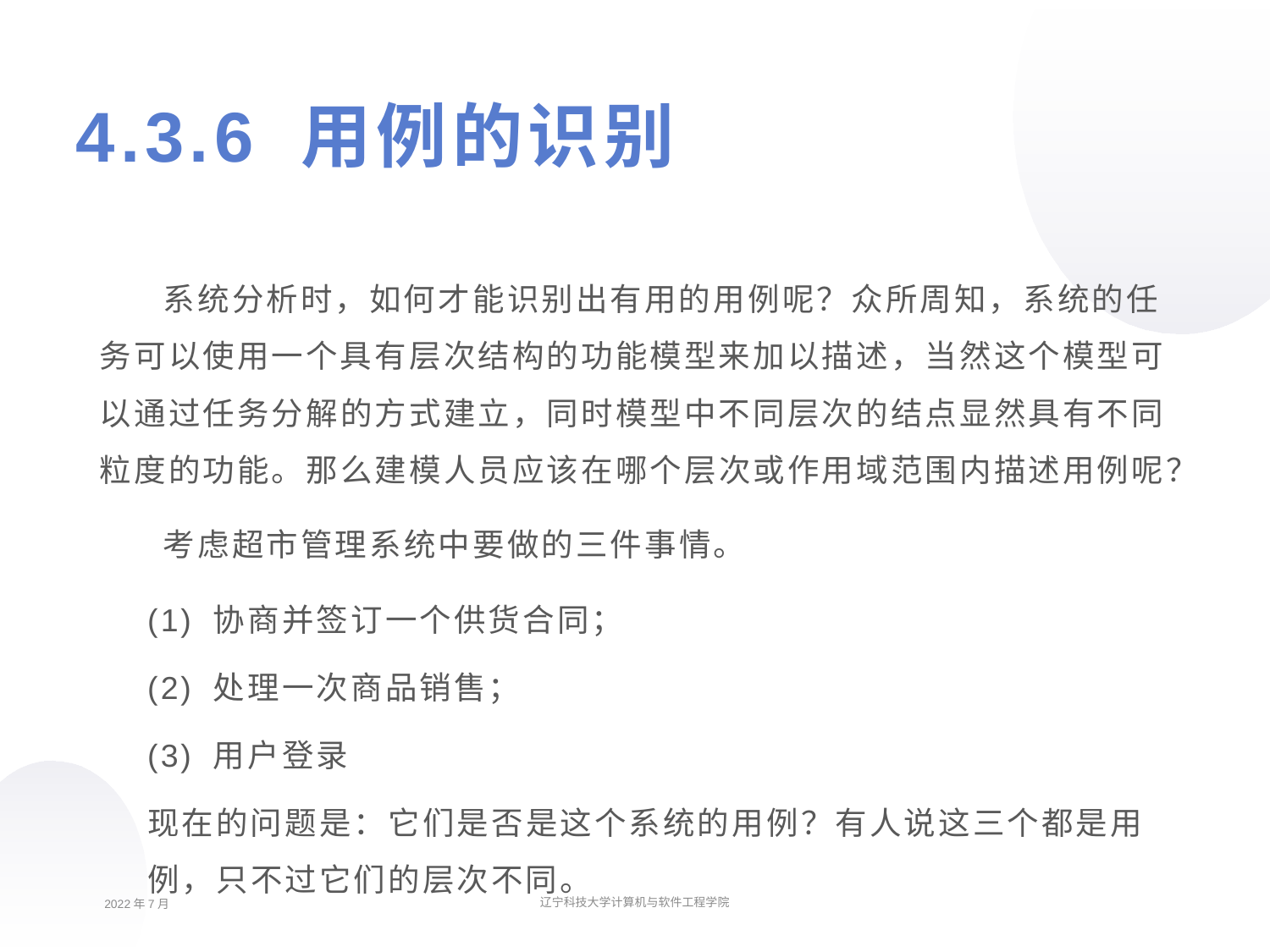

4.3.6 用例的识别
系统分析时，如何才能识别出有用的用例呢？众所周知，系统的任务可以使用一个具有层次结构的功能模型来加以描述，当然这个模型可以通过任务分解的方式建立，同时模型中不同层次的结点显然具有不同粒度的功能。那么建模人员应该在哪个层次或作用域范围内描述用例呢？
考虑超市管理系统中要做的三件事情。
(1) 协商并签订一个供货合同；
(2) 处理一次商品销售；
(3) 用户登录
现在的问题是：它们是否是这个系统的用例？有人说这三个都是用例，只不过它们的层次不同。

2022年7月
辽宁科技大学计算机与软件工程学院
62